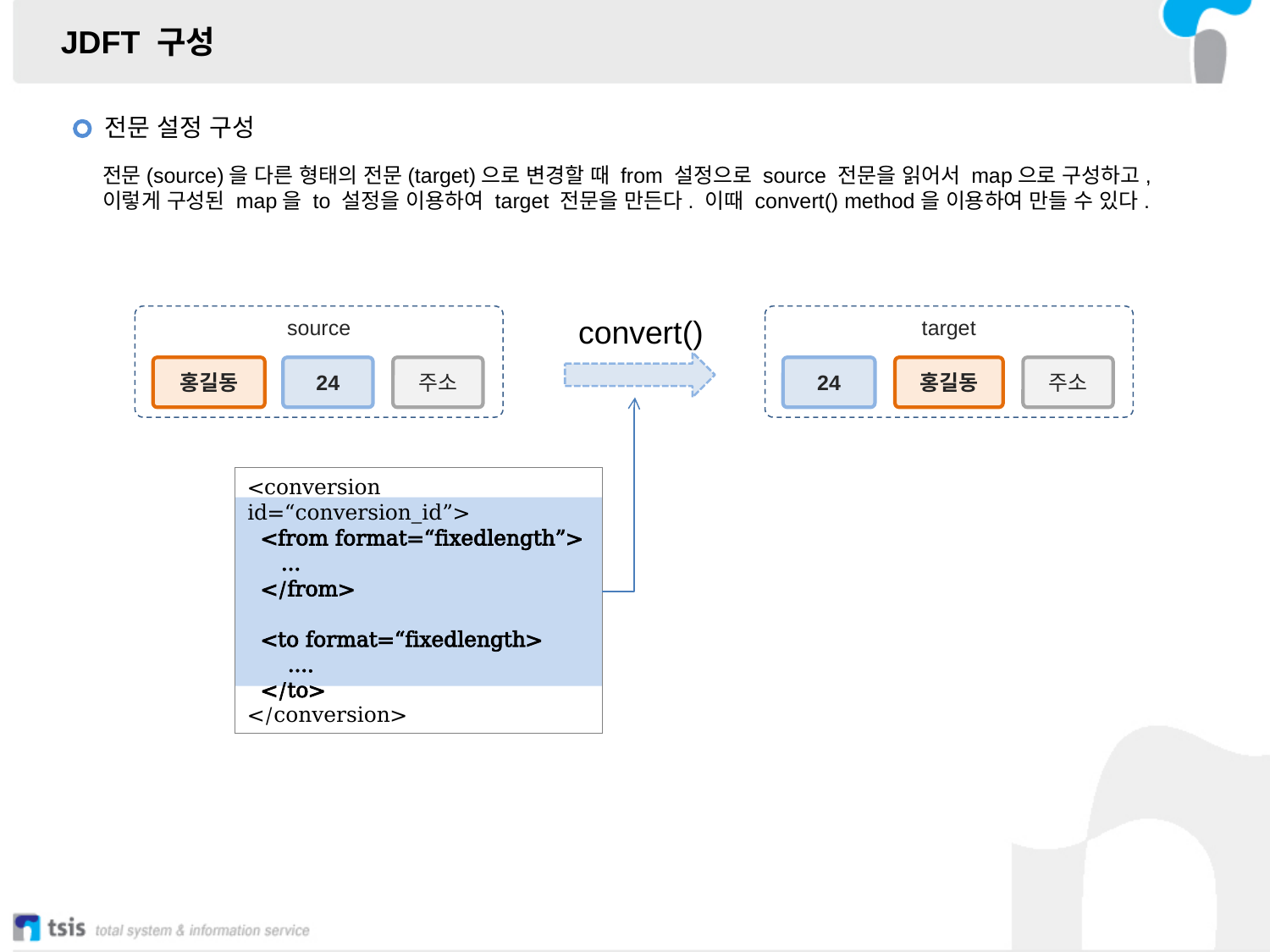

JDFT 구성
전문 설정 구성

전문(source)을 다른 형태의 전문(target)으로 변경할 때 from 설정으로 source 전문을 읽어서 map으로 구성하고, 이렇게 구성된 map을 to 설정을 이용하여 target 전문을 만든다. 이때 convert() method을 이용하여 만들 수 있다.
source
convert()
target

홍길동
24
주소
24
홍길동
주소
<conversion  id=“conversion_id”>
  <from format=“fixedlength”>
     …
  </from>

  <to format=“fixedlength>
      ….
  </to>
</conversion>